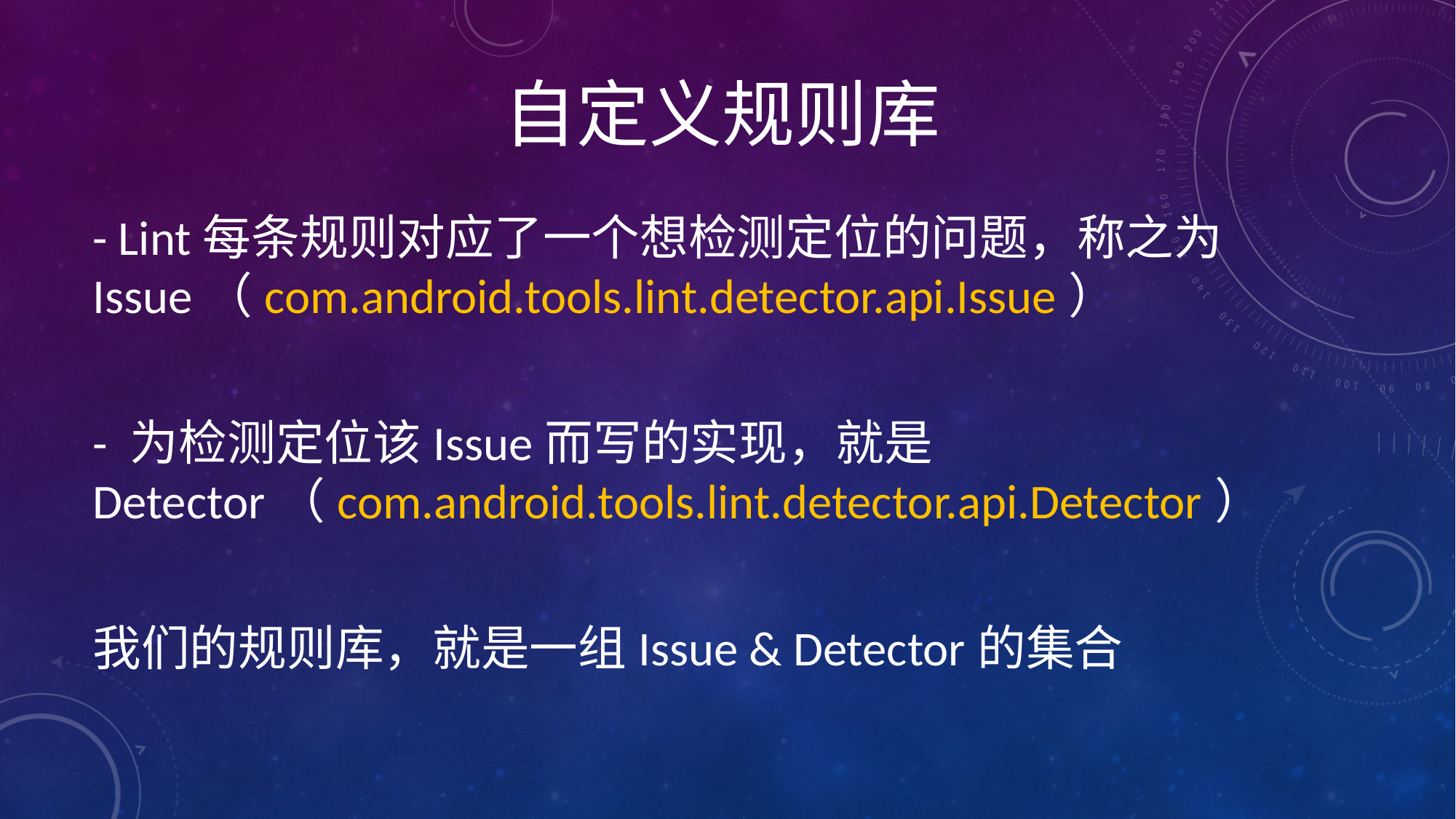

# 自定义规则库
- Lint每条规则对应了一个想检测定位的问题，称之为Issue（com.android.tools.lint.detector.api.Issue）

- 为检测定位该Issue而写的实现，就是Detector（com.android.tools.lint.detector.api.Detector）

我们的规则库，就是一组Issue & Detector的集合